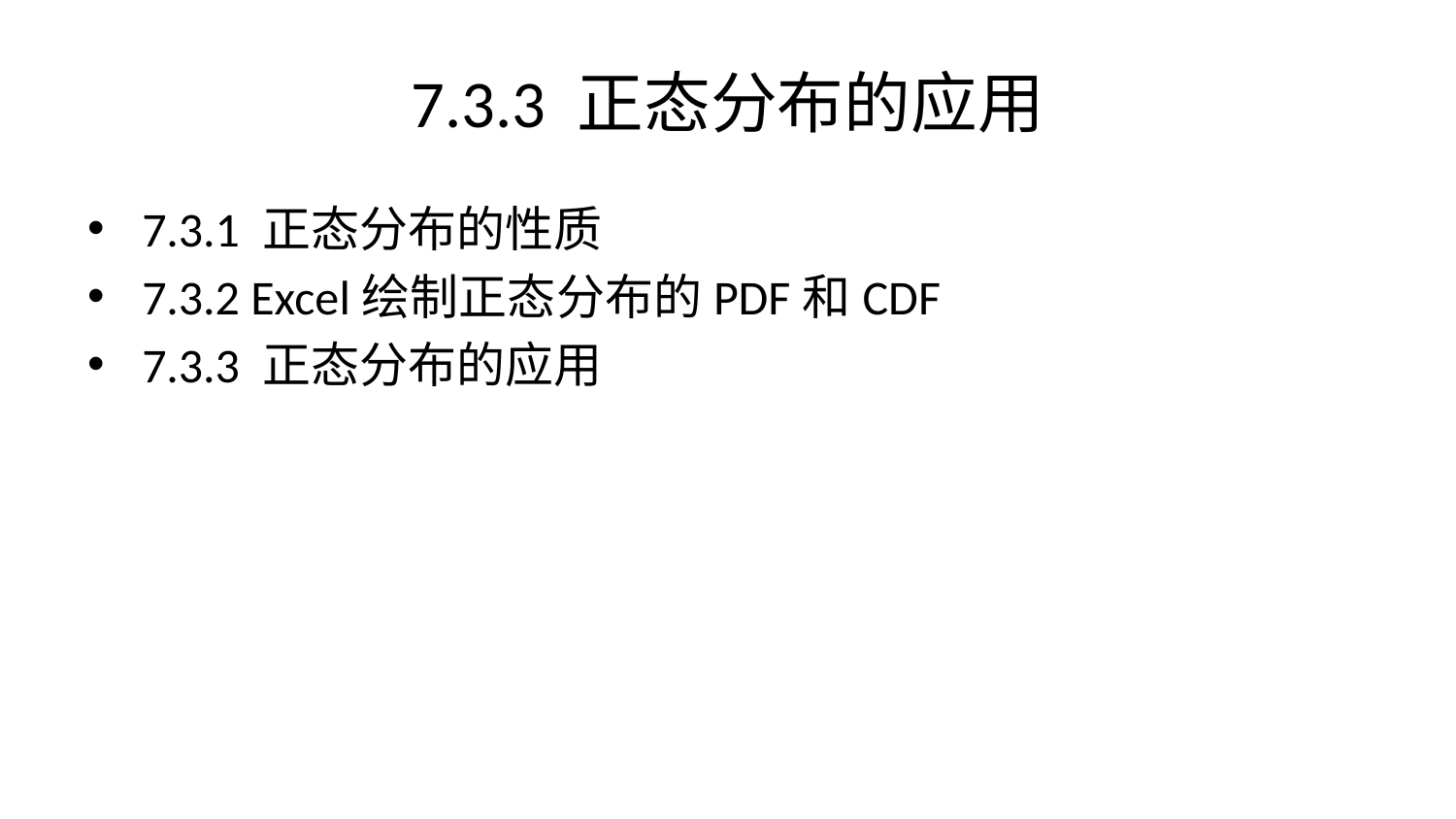

# 7.3.3 正态分布的应用
7.3.1 正态分布的性质
7.3.2 Excel绘制正态分布的PDF和CDF
7.3.3 正态分布的应用